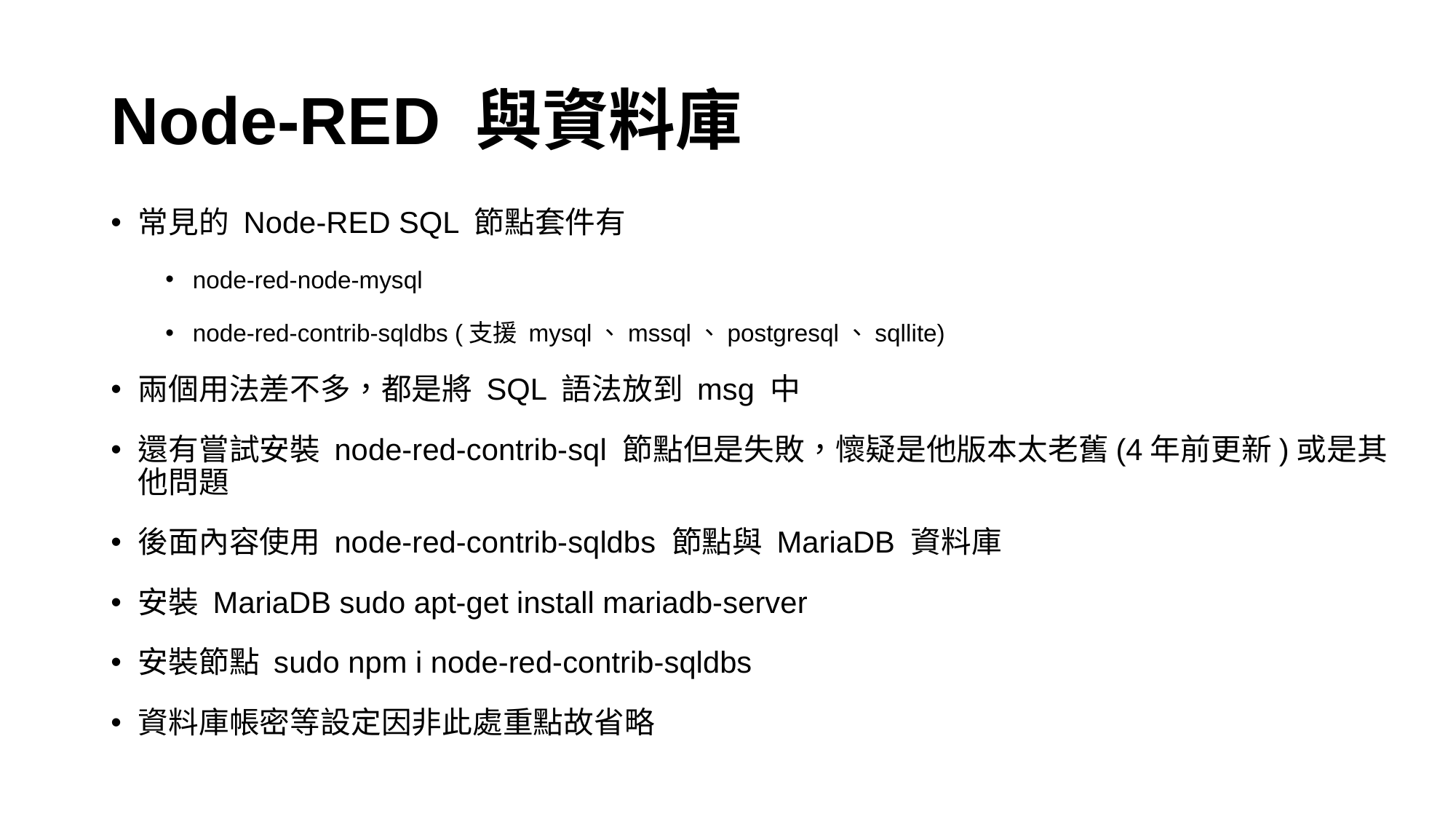

# Node-RED 與資料庫
常見的 Node-RED SQL 節點套件有
node-red-node-mysql
node-red-contrib-sqldbs (支援 mysql、mssql、postgresql、sqllite)
兩個用法差不多，都是將 SQL 語法放到 msg 中
還有嘗試安裝 node-red-contrib-sql 節點但是失敗，懷疑是他版本太老舊(4年前更新)或是其他問題
後面內容使用 node-red-contrib-sqldbs 節點與 MariaDB 資料庫
安裝 MariaDB sudo apt-get install mariadb-server
安裝節點 sudo npm i node-red-contrib-sqldbs
資料庫帳密等設定因非此處重點故省略